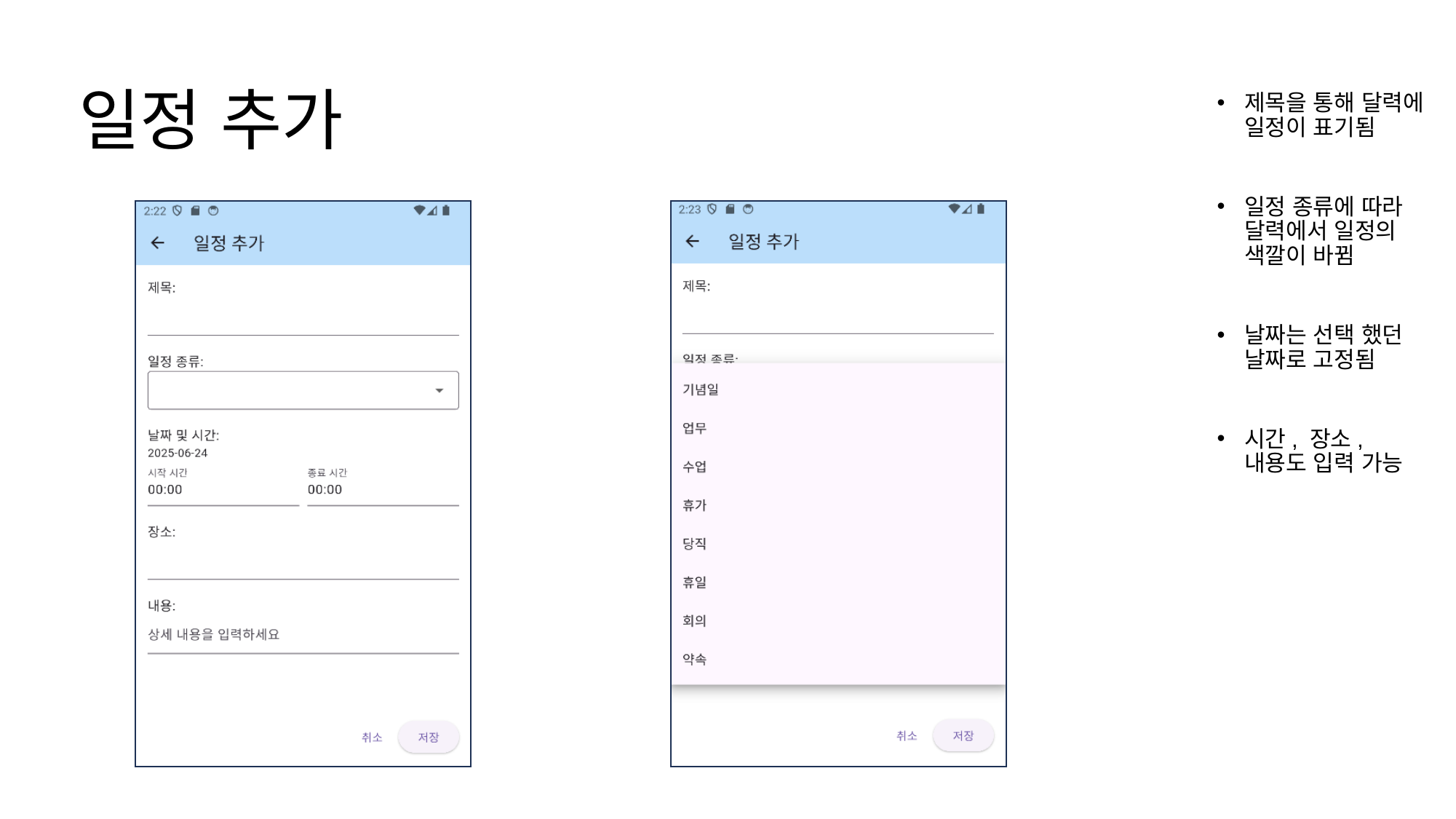

# 일정 추가

제목을 통해 달력에 일정이 표기됨

일정 종류에 따라 달력에서 일정의 색깔이 바뀜

날짜는 선택 했던 날짜로 고정됨

시간, 장소, 내용도 입력 가능